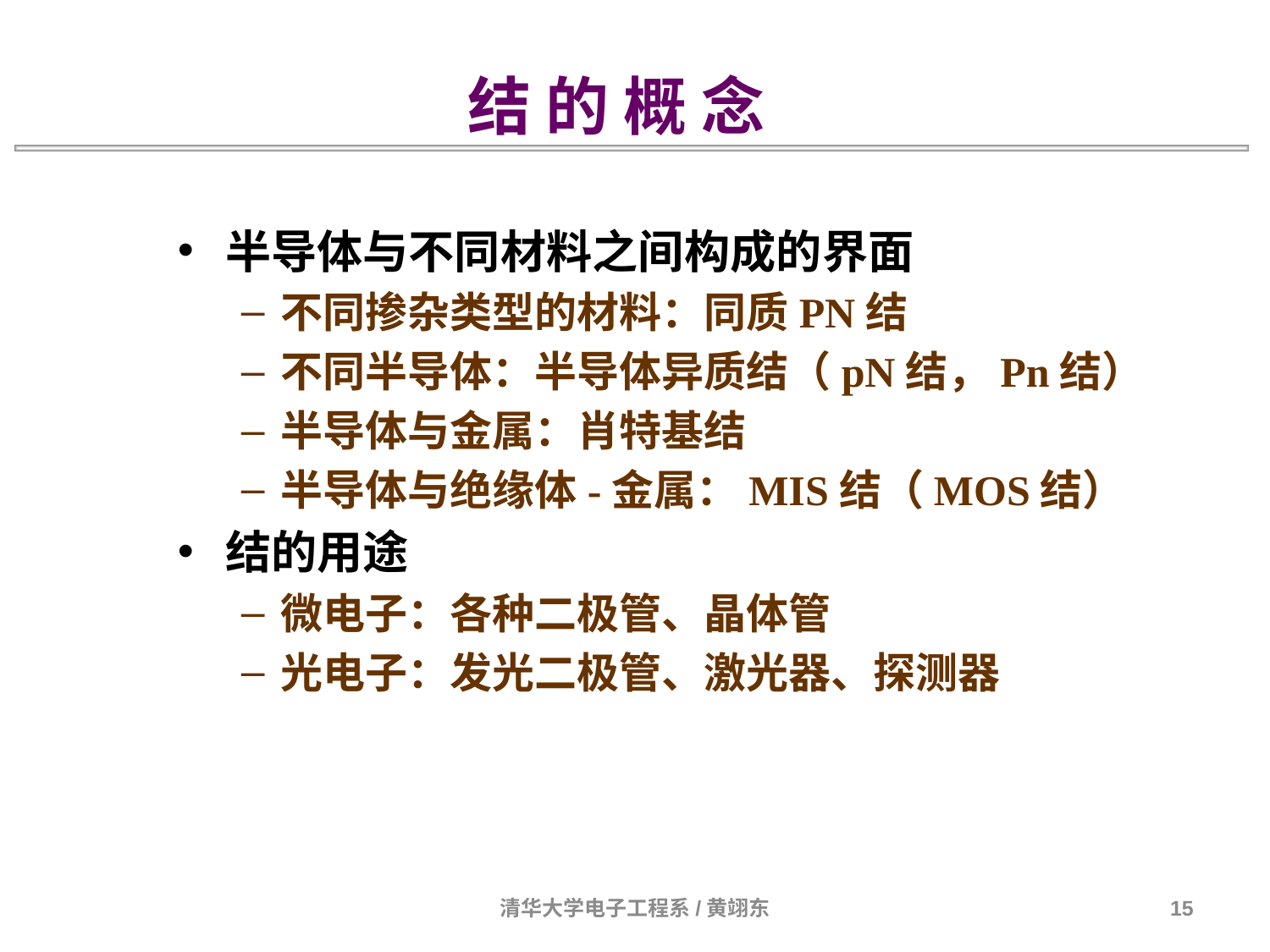

结 的 概 念

半导体与不同材料之间构成的界面
不同掺杂类型的材料：同质PN结
不同半导体：半导体异质结（pN结，Pn结）
半导体与金属：肖特基结
半导体与绝缘体-金属：MIS结（MOS结）
结的用途
微电子：各种二极管、晶体管
光电子：发光二极管、激光器、探测器
清华大学电子工程系/黄翊东
15